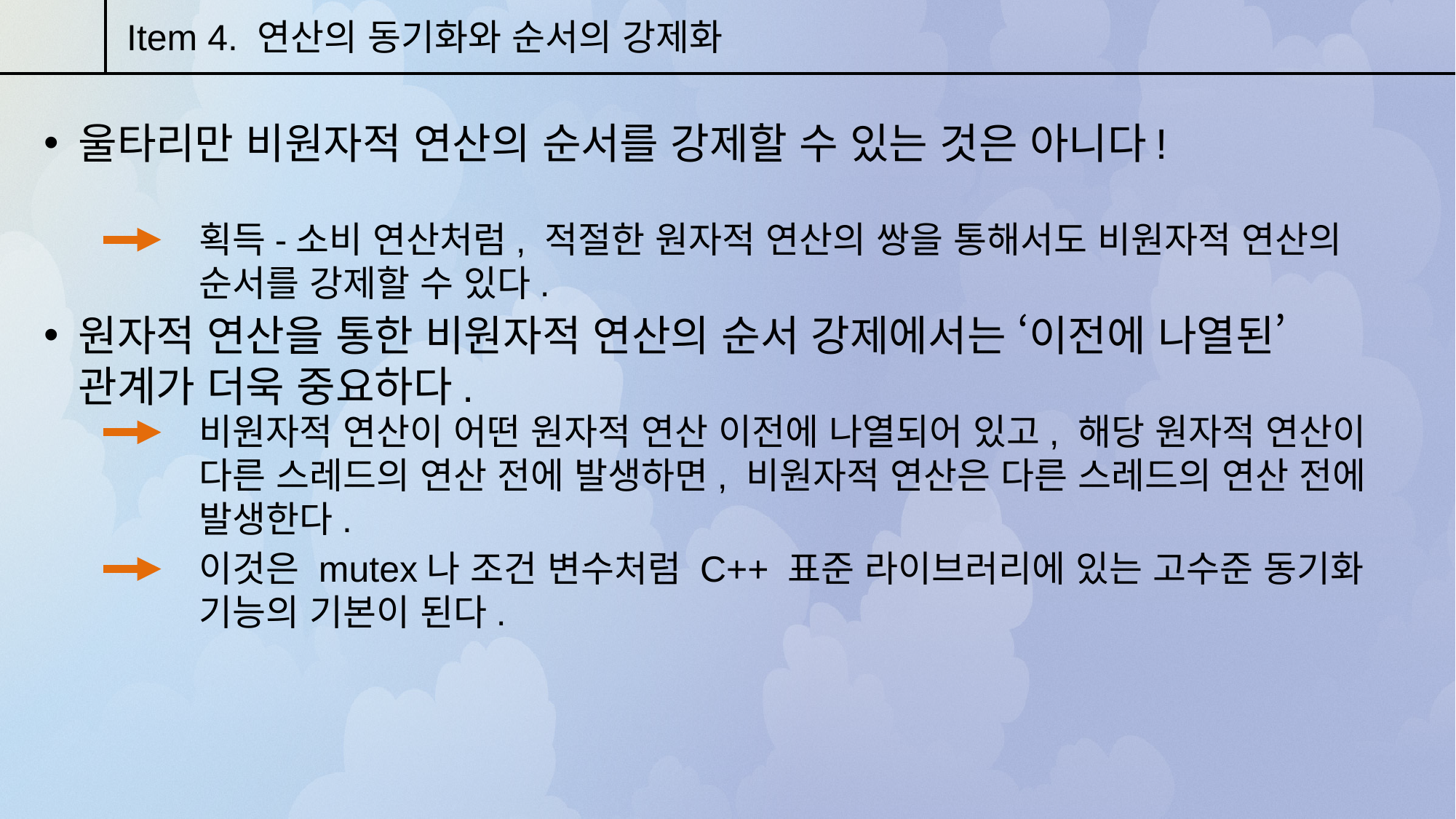

Item 4. 연산의 동기화와 순서의 강제화
울타리만 비원자적 연산의 순서를 강제할 수 있는 것은 아니다!
획득-소비 연산처럼, 적절한 원자적 연산의 쌍을 통해서도 비원자적 연산의 순서를 강제할 수 있다.
원자적 연산을 통한 비원자적 연산의 순서 강제에서는 ‘이전에 나열된’ 관계가 더욱 중요하다.
비원자적 연산이 어떤 원자적 연산 이전에 나열되어 있고, 해당 원자적 연산이 다른 스레드의 연산 전에 발생하면, 비원자적 연산은 다른 스레드의 연산 전에 발생한다.
이것은 mutex나 조건 변수처럼 C++ 표준 라이브러리에 있는 고수준 동기화 기능의 기본이 된다.